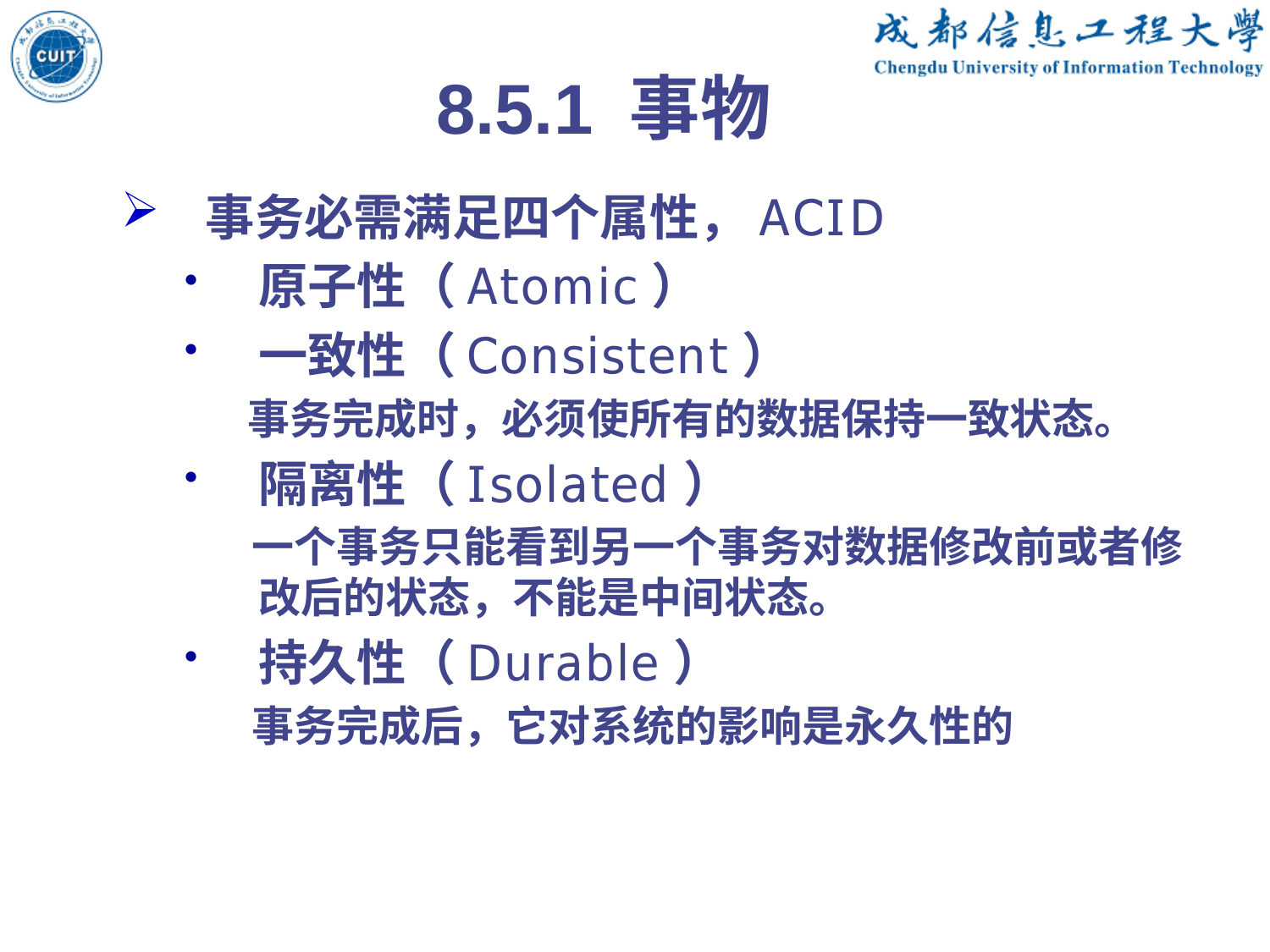

8.5.1 事物
事务必需满足四个属性，ACID
原子性（Atomic）
一致性（Consistent）
事务完成时，必须使所有的数据保持一致状态。
隔离性（Isolated）
      一个事务只能看到另一个事务对数据修改前或者修改后的状态，不能是中间状态。
持久性（Durable）
      事务完成后，它对系统的影响是永久性的